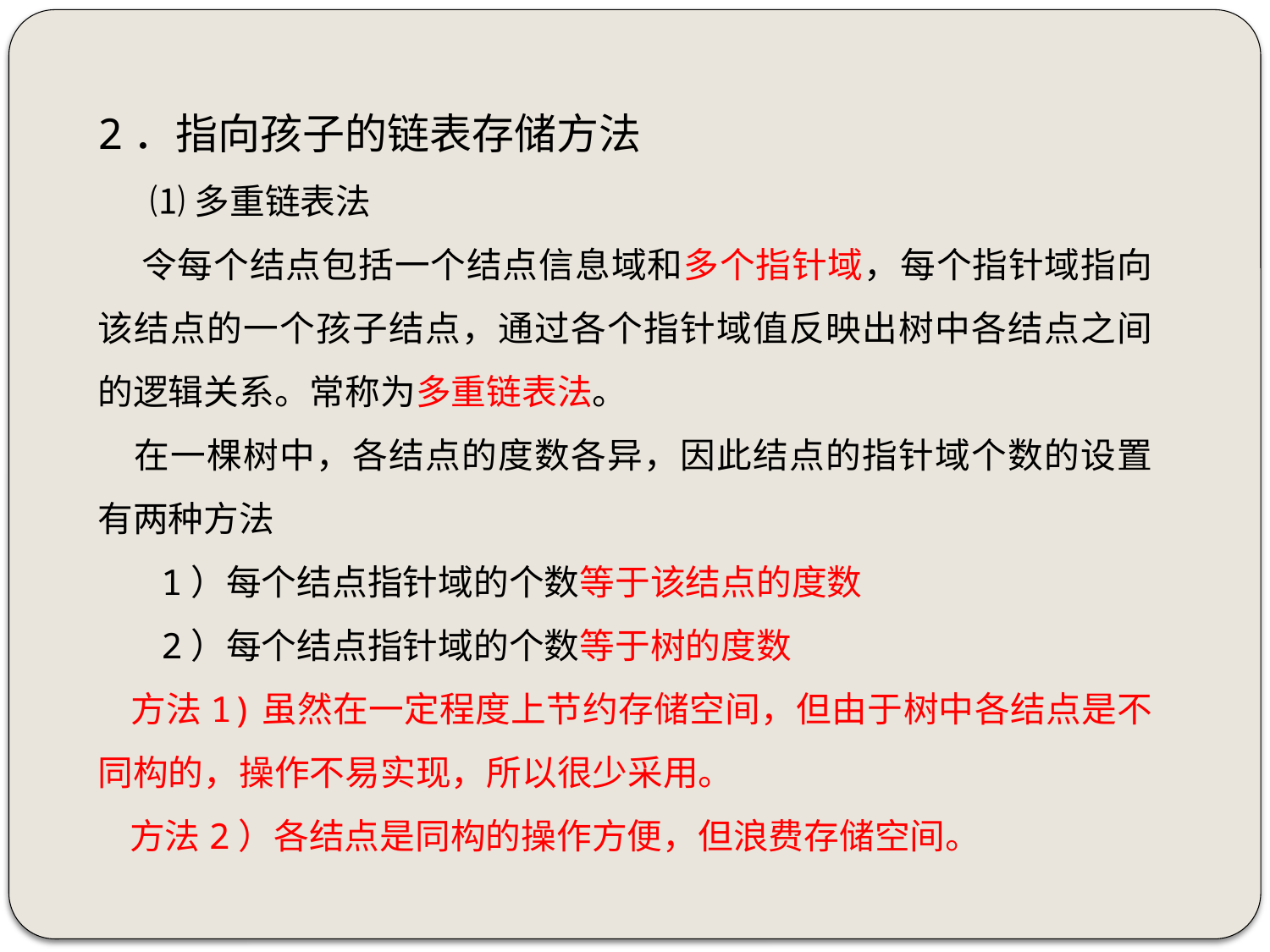

2．指向孩子的链表存储方法
⑴多重链表法
    令每个结点包括一个结点信息域和多个指针域，每个指针域指向该结点的一个孩子结点，通过各个指针域值反映出树中各结点之间的逻辑关系。常称为多重链表法。
   在一棵树中，各结点的度数各异，因此结点的指针域个数的设置有两种方法
   1）每个结点指针域的个数等于该结点的度数
   2）每个结点指针域的个数等于树的度数
   方法1)虽然在一定程度上节约存储空间，但由于树中各结点是不同构的，操作不易实现，所以很少采用。
   方法2）各结点是同构的操作方便，但浪费存储空间。